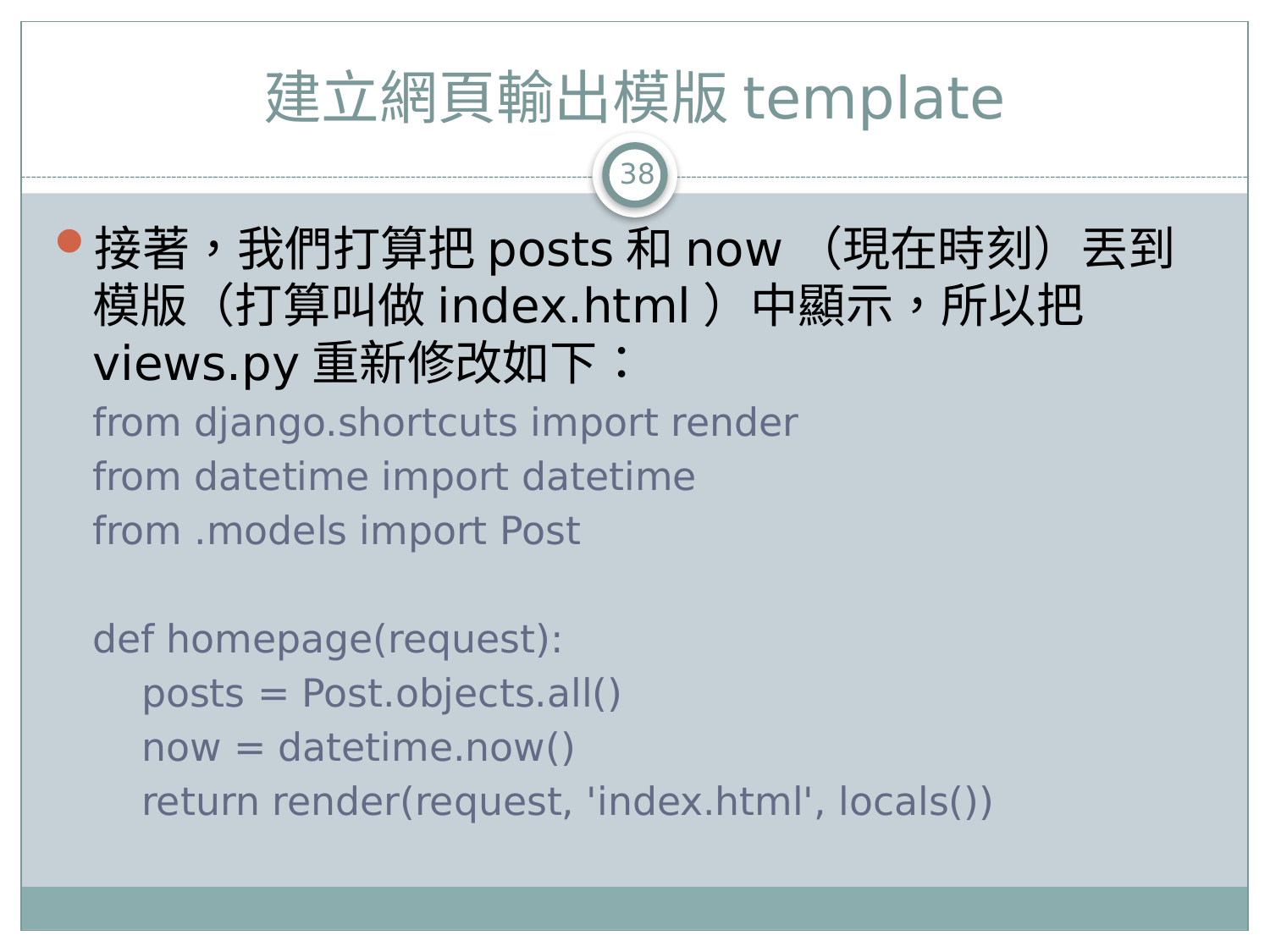

# 建立網頁輸出模版template
38
接著，我們打算把posts和now（現在時刻）丟到模版（打算叫做index.html）中顯示，所以把views.py重新修改如下：
from django.shortcuts import render
from datetime import datetime
from .models import Post

def homepage(request):
    posts = Post.objects.all()
    now = datetime.now()
    return render(request, 'index.html', locals())